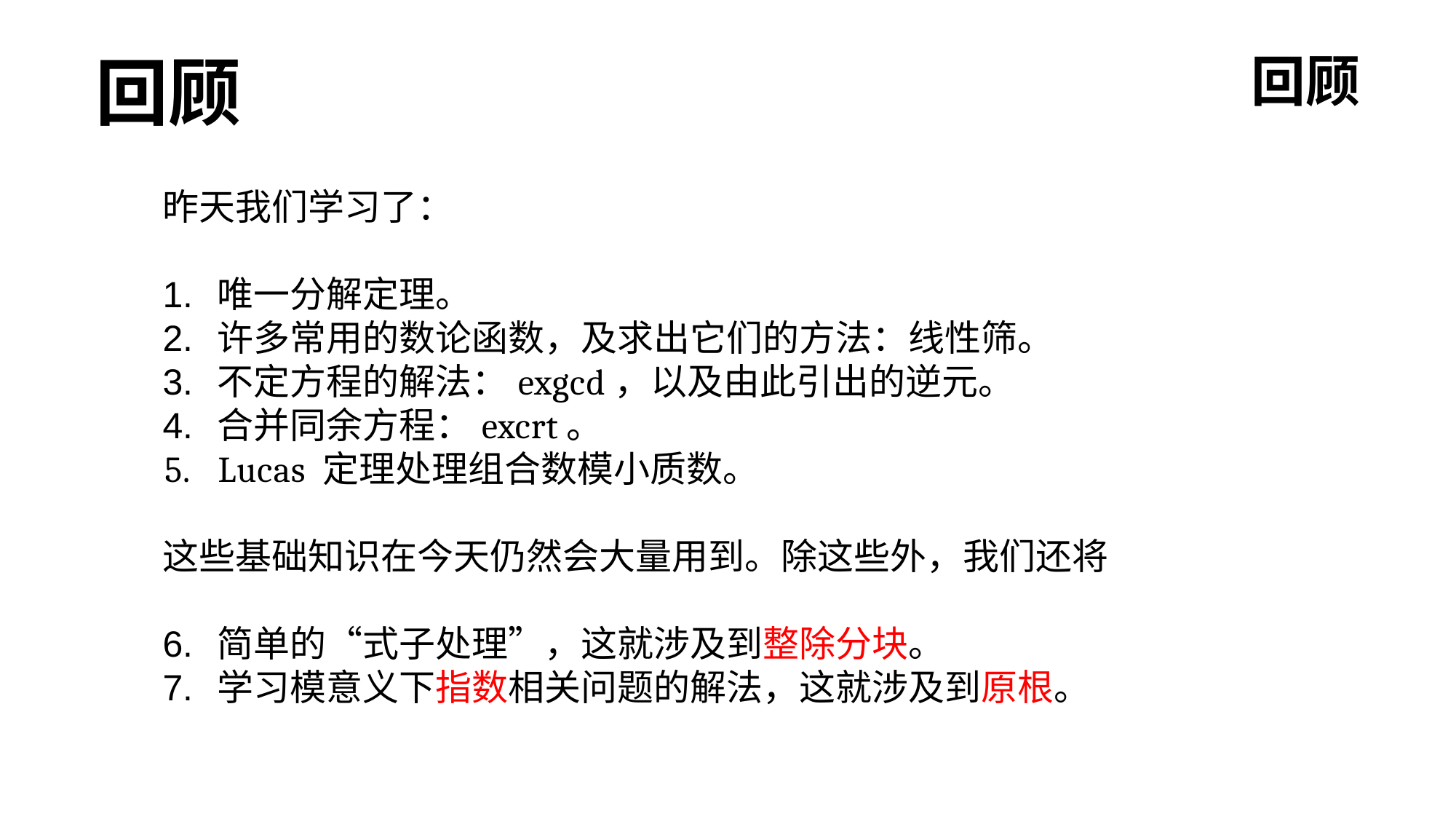

回顾
回顾
昨天我们学习了：

唯一分解定理。
许多常用的数论函数，及求出它们的方法：线性筛。
不定方程的解法：exgcd，以及由此引出的逆元。
合并同余方程：excrt。
Lucas 定理处理组合数模小质数。

这些基础知识在今天仍然会大量用到。除这些外，我们还将

简单的“式子处理”，这就涉及到整除分块。
学习模意义下指数相关问题的解法，这就涉及到原根。